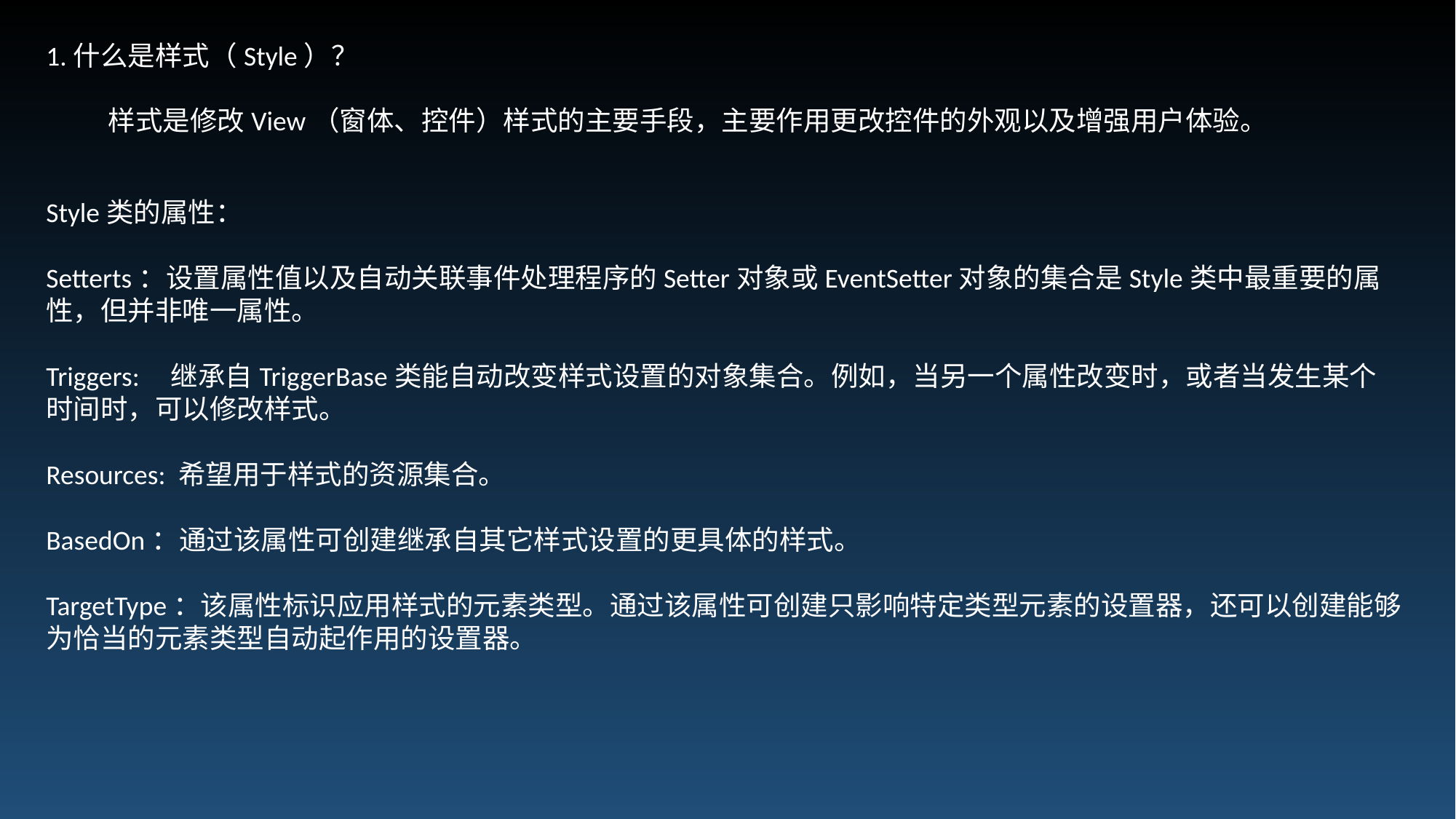

1.什么是样式（Style）？

         样式是修改View（窗体、控件）样式的主要手段，主要作用更改控件的外观以及增强用户体验。
Style类的属性：

Setterts：设置属性值以及自动关联事件处理程序的Setter对象或EventSetter对象的集合是Style类中最重要的属性，但并非唯一属性。

Triggers:    继承自TriggerBase类能自动改变样式设置的对象集合。例如，当另一个属性改变时，或者当发生某个时间时，可以修改样式。

Resources: 希望用于样式的资源集合。

BasedOn：通过该属性可创建继承自其它样式设置的更具体的样式。

TargetType：该属性标识应用样式的元素类型。通过该属性可创建只影响特定类型元素的设置器，还可以创建能够为恰当的元素类型自动起作用的设置器。